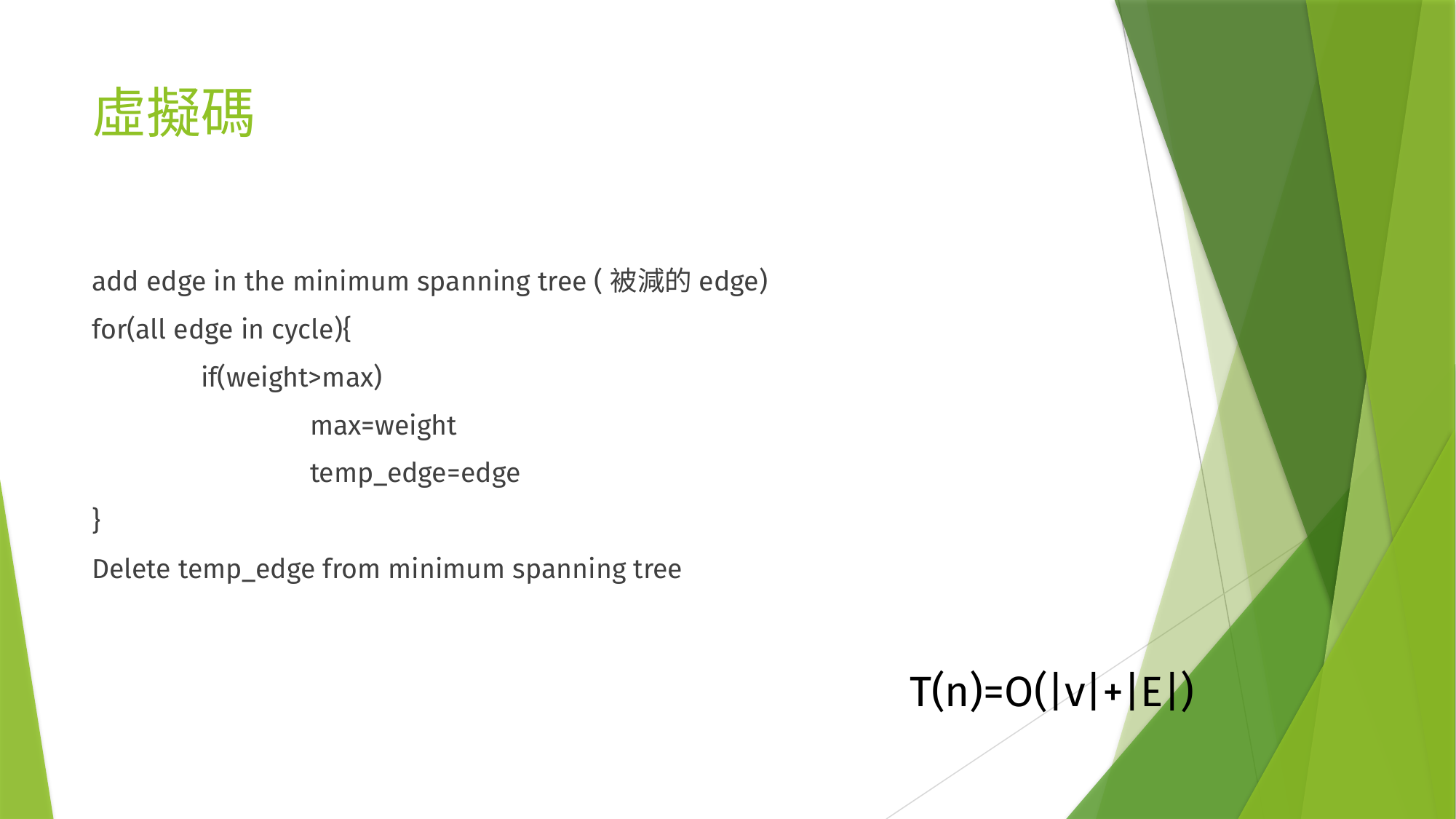

# 虛擬碼
add edge in the minimum spanning tree (被減的edge)
for(all edge in cycle){
	if(weight>max)
		max=weight
		temp_edge=edge
}
Delete temp_edge from minimum spanning tree

T(n)=O(|v|+|E|)